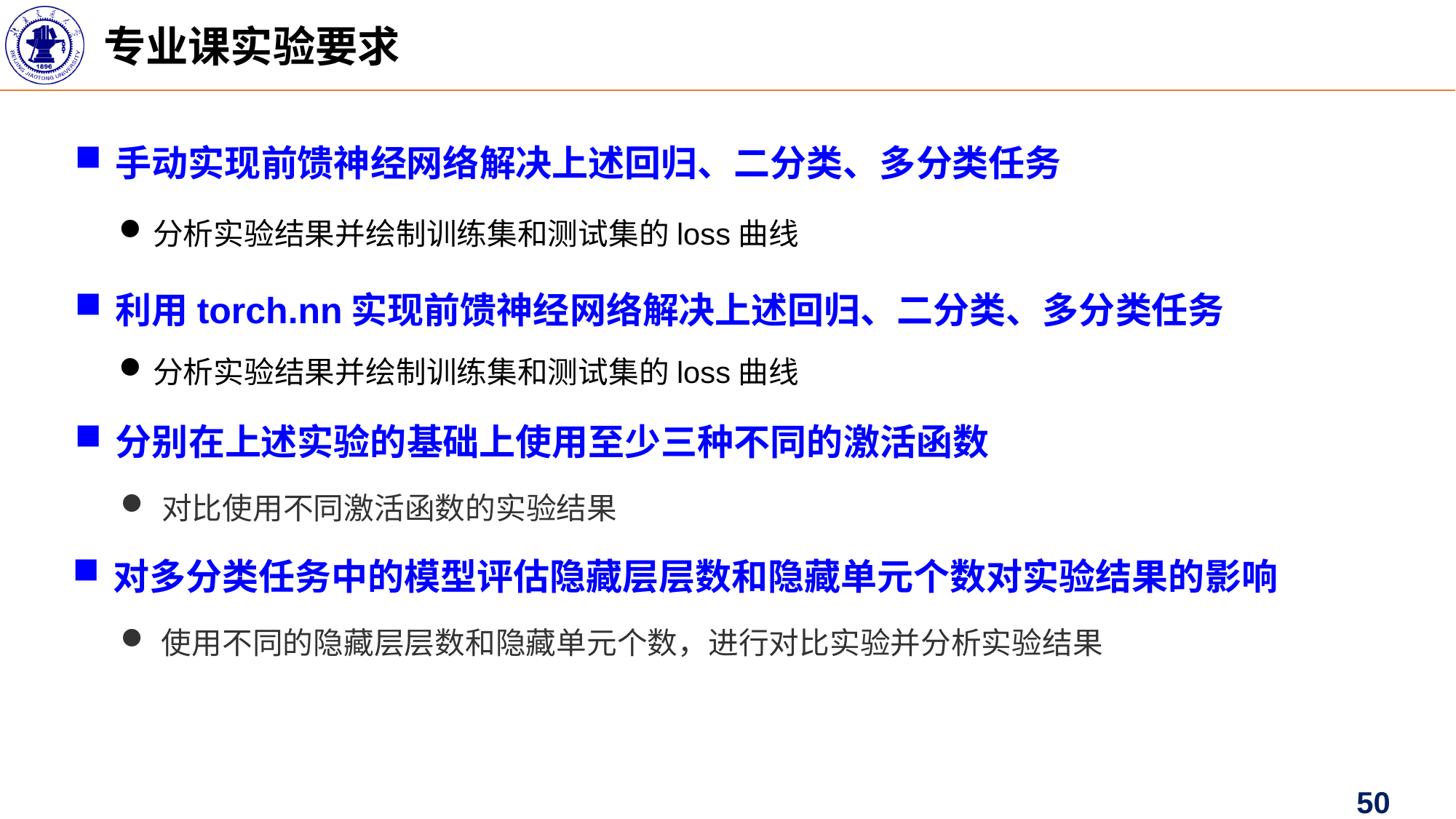

专业课实验要求
手动实现前馈神经网络解决上述回归、二分类、多分类任务
分析实验结果并绘制训练集和测试集的loss曲线
利用torch.nn实现前馈神经网络解决上述回归、二分类、多分类任务
分析实验结果并绘制训练集和测试集的loss曲线
分别在上述实验的基础上使用至少三种不同的激活函数
对比使用不同激活函数的实验结果
对多分类任务中的模型评估隐藏层层数和隐藏单元个数对实验结果的影响
使用不同的隐藏层层数和隐藏单元个数，进行对比实验并分析实验结果